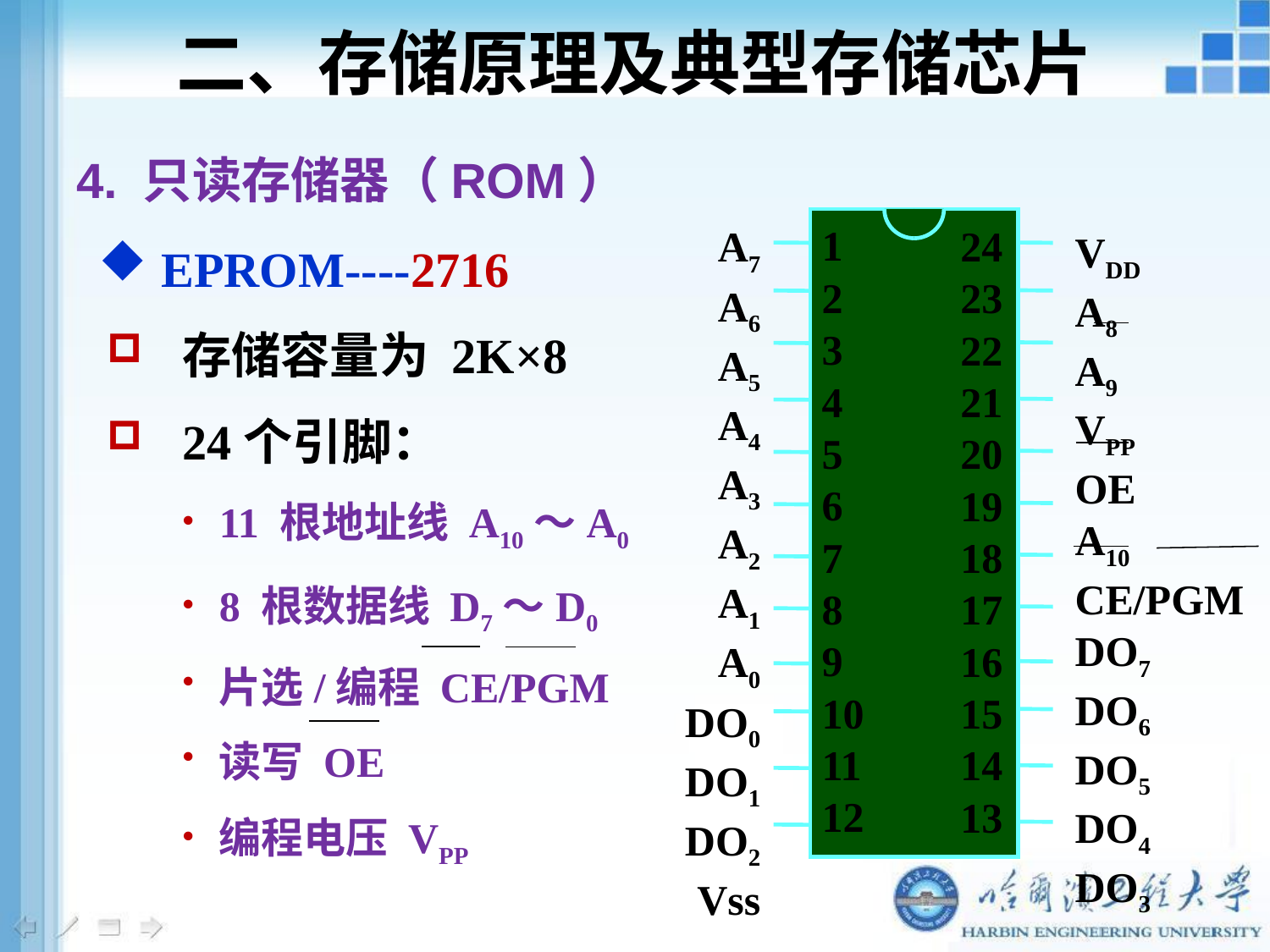

二、存储原理及典型存储芯片
4. 只读存储器（ROM）
 EPROM----2716

1
2
3
4
5
6
7
8
9
10
11
12
24
23
22
21
20
19
18
17
16
15
14
13
A7
A6
A5
A4
A3
A2
A1
A0
DO0
DO1
DO2
Vss
VDD
A8
A9
VPP
OE
A10
CE/PGM
DO7
DO6
DO5
DO4
DO3

存储容量为 2K×8
24个引脚：
11 根地址线 A10～A0
8 根数据线 D7～D0
片选/编程 CE/PGM
读写 OE
编程电压 VPP